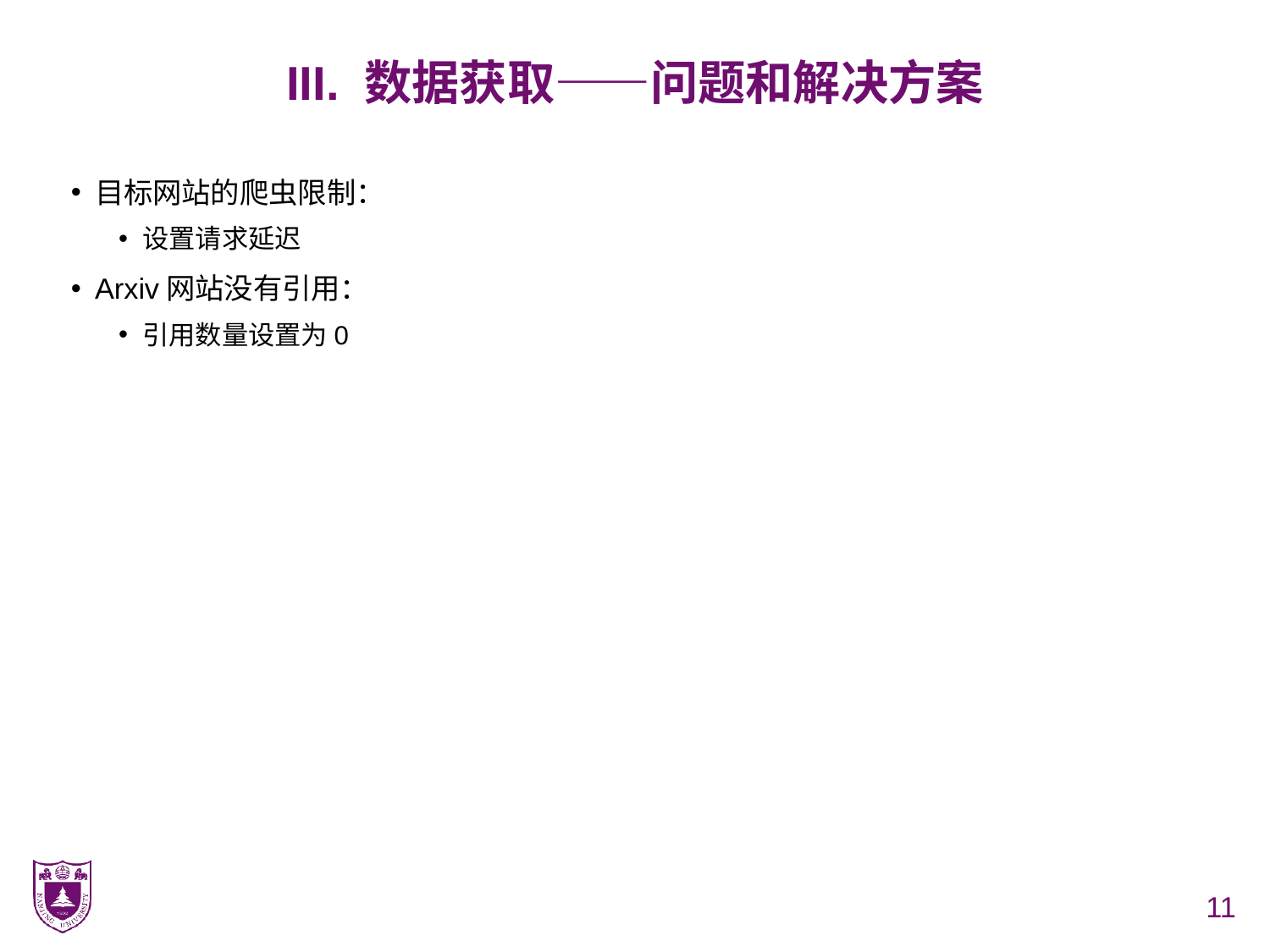

# III. 数据获取——问题和解决方案
目标网站的爬虫限制：
设置请求延迟
Arxiv网站没有引用：
引用数量设置为0

11